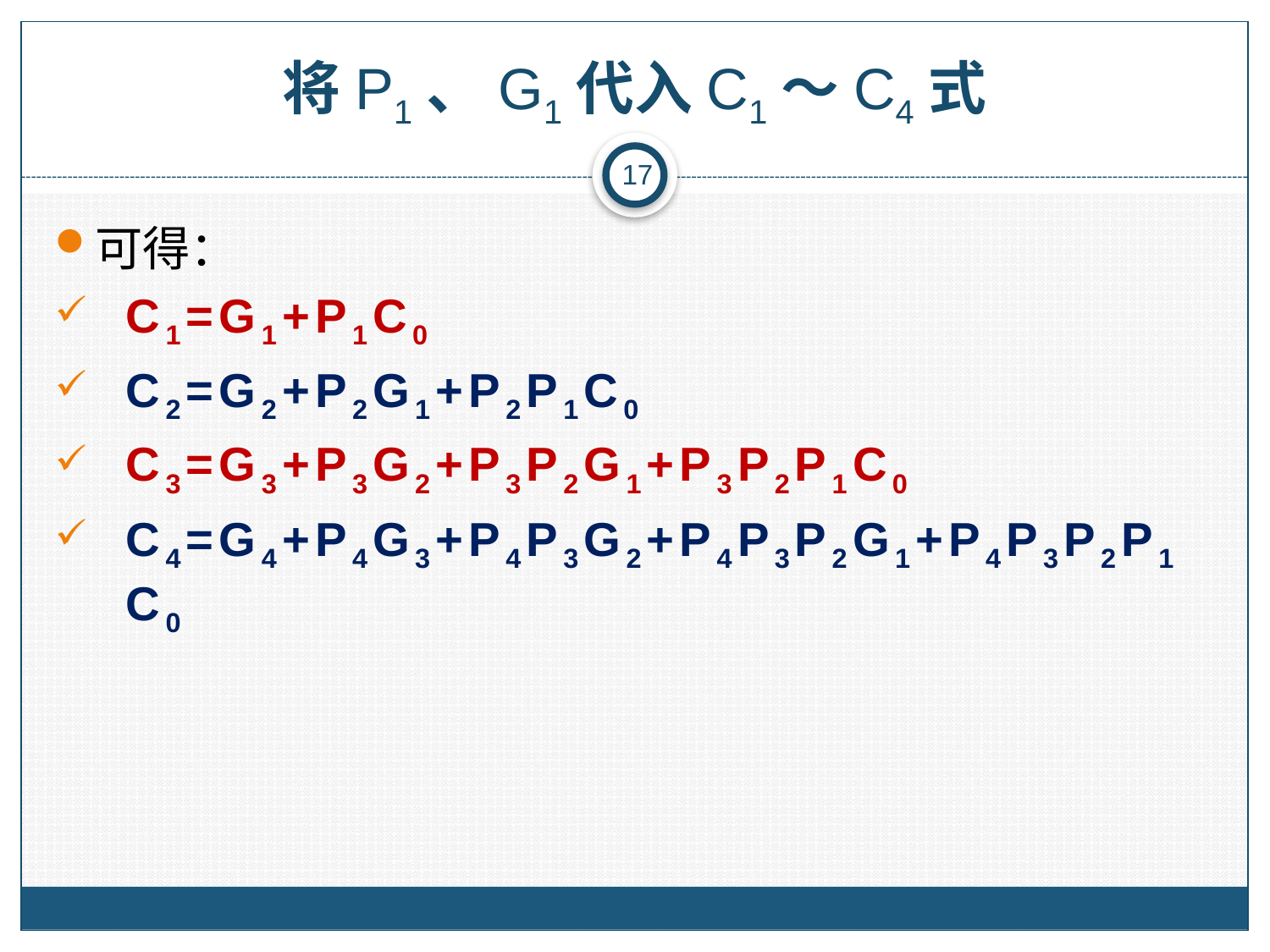

# 将P1、G1代入C1～C4式
17
可得：
C1=G1+P1C0
C2=G2+P2G1+P2P1C0
C3=G3+P3G2+P3P2G1+P3P2P1C0
C4=G4+P4G3+P4P3G2+P4P3P2G1+P4P3P2P1C0